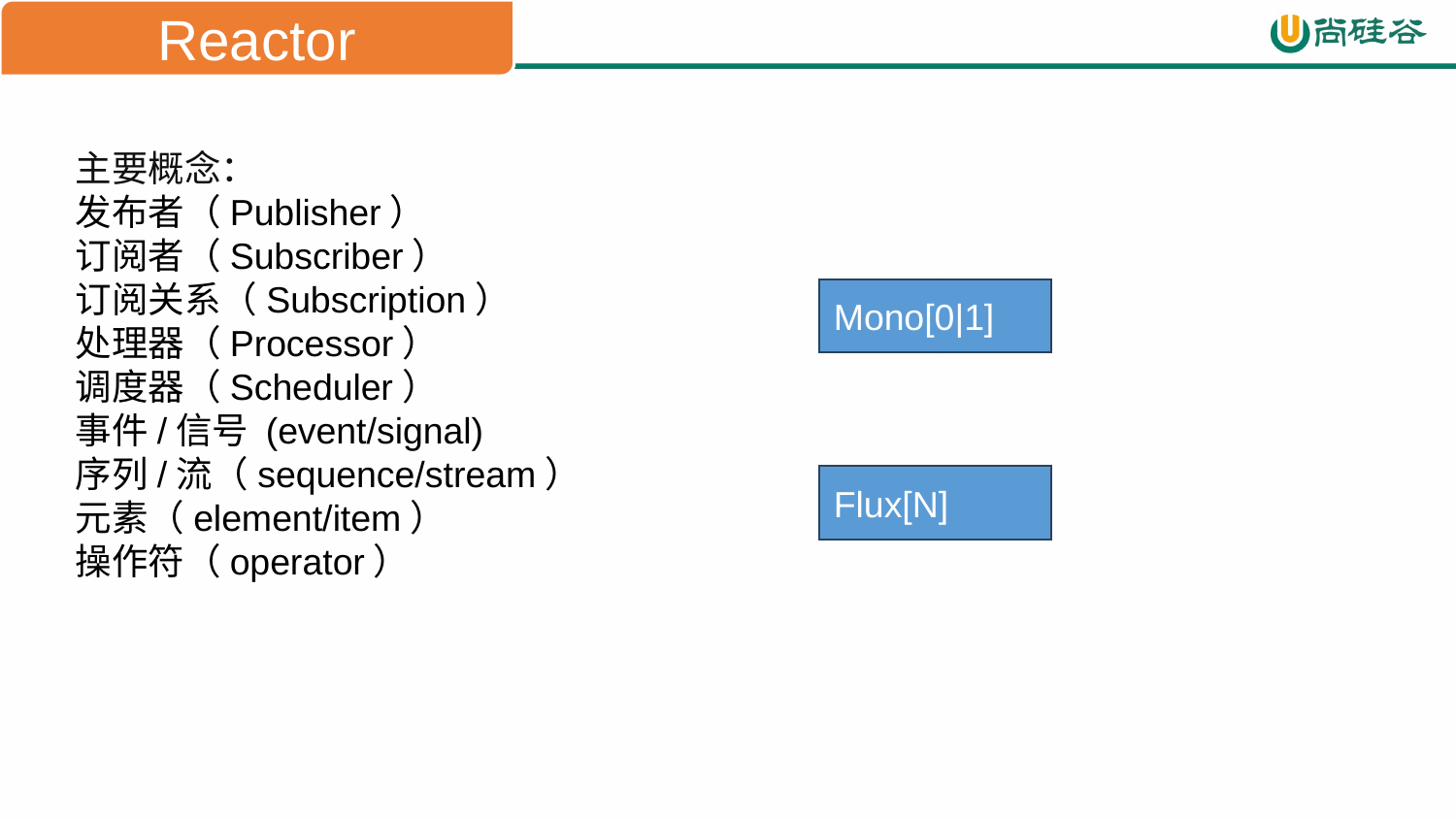

Reactor
主要概念：
发布者（Publisher）
订阅者（Subscriber）
订阅关系（Subscription）
处理器（Processor）
调度器（Scheduler）
事件/信号 (event/signal)
序列/流（sequence/stream）
元素（element/item）
操作符（operator）

Mono[0|1]
Flux[N]